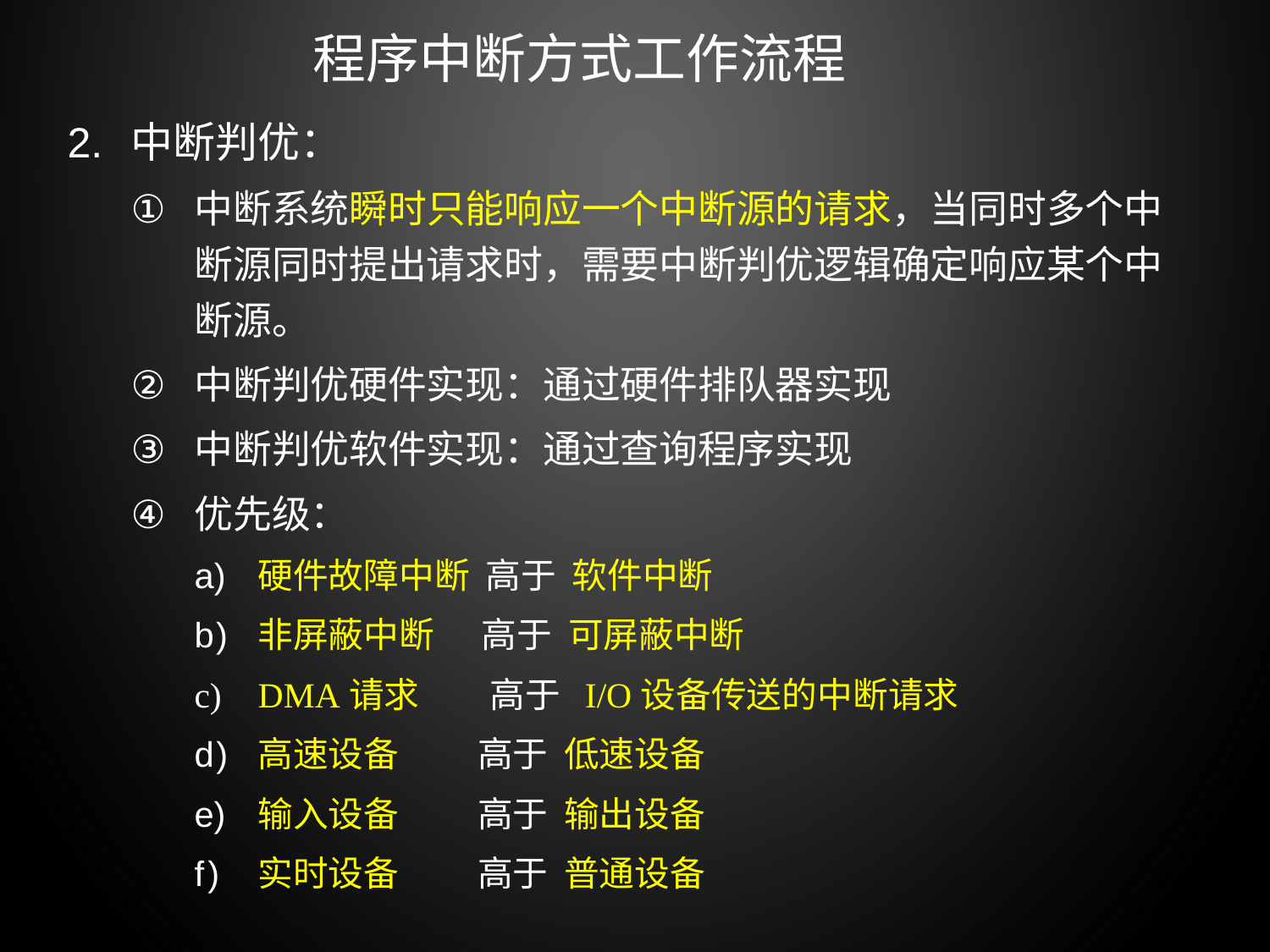

程序中断方式工作流程
中断判优：
中断系统瞬时只能响应一个中断源的请求，当同时多个中断源同时提出请求时，需要中断判优逻辑确定响应某个中断源。
中断判优硬件实现：通过硬件排队器实现
中断判优软件实现：通过查询程序实现
优先级：
硬件故障中断  高于  软件中断
非屏蔽中断      高于  可屏蔽中断
DMA请求         高于  I/O设备传送的中断请求
高速设备          高于  低速设备
输入设备          高于  输出设备
实时设备          高于  普通设备